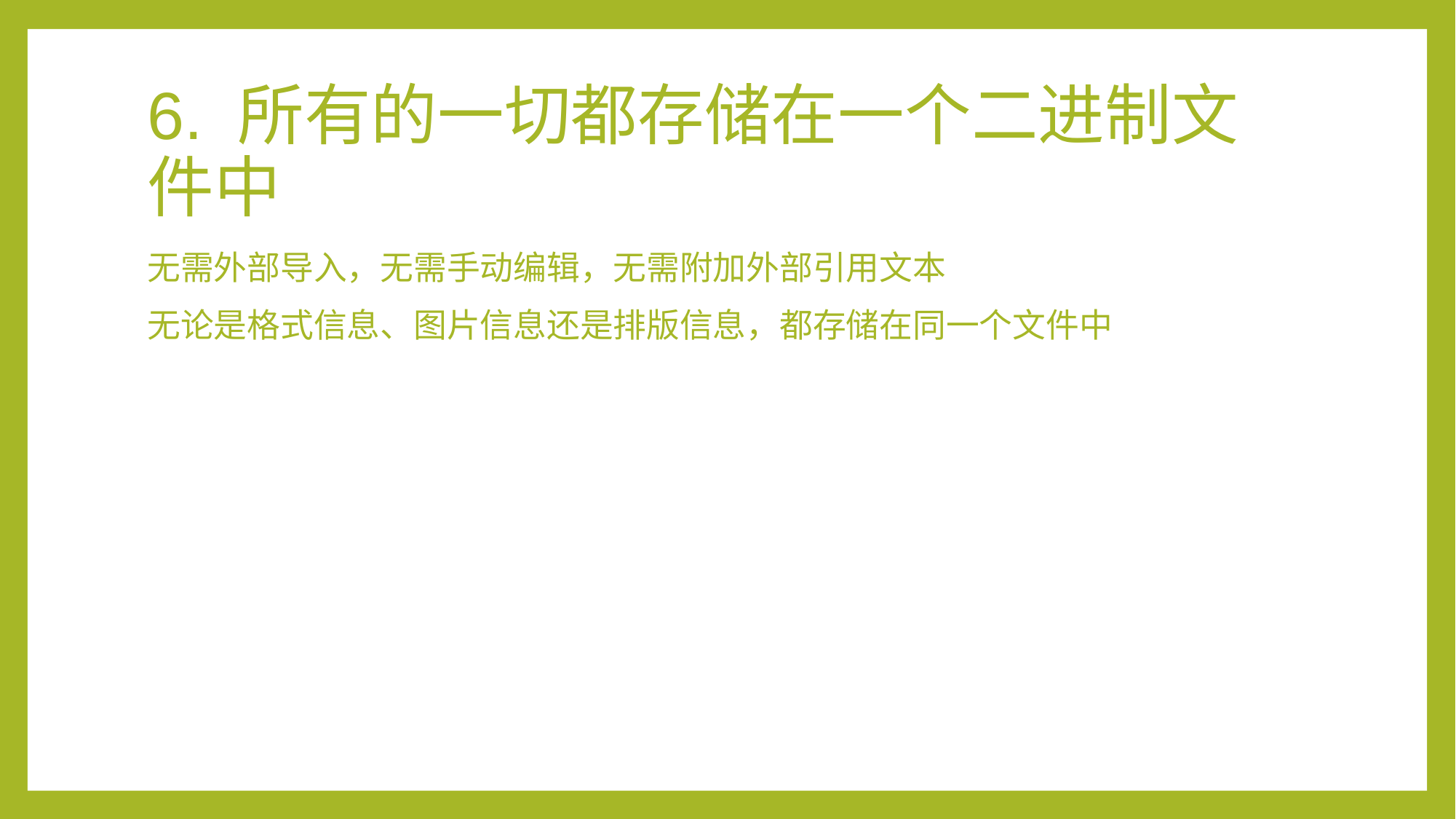

# 6. 所有的一切都存储在一个二进制文件中
无需外部导入，无需手动编辑，无需附加外部引用文本
无论是格式信息、图片信息还是排版信息，都存储在同一个文件中